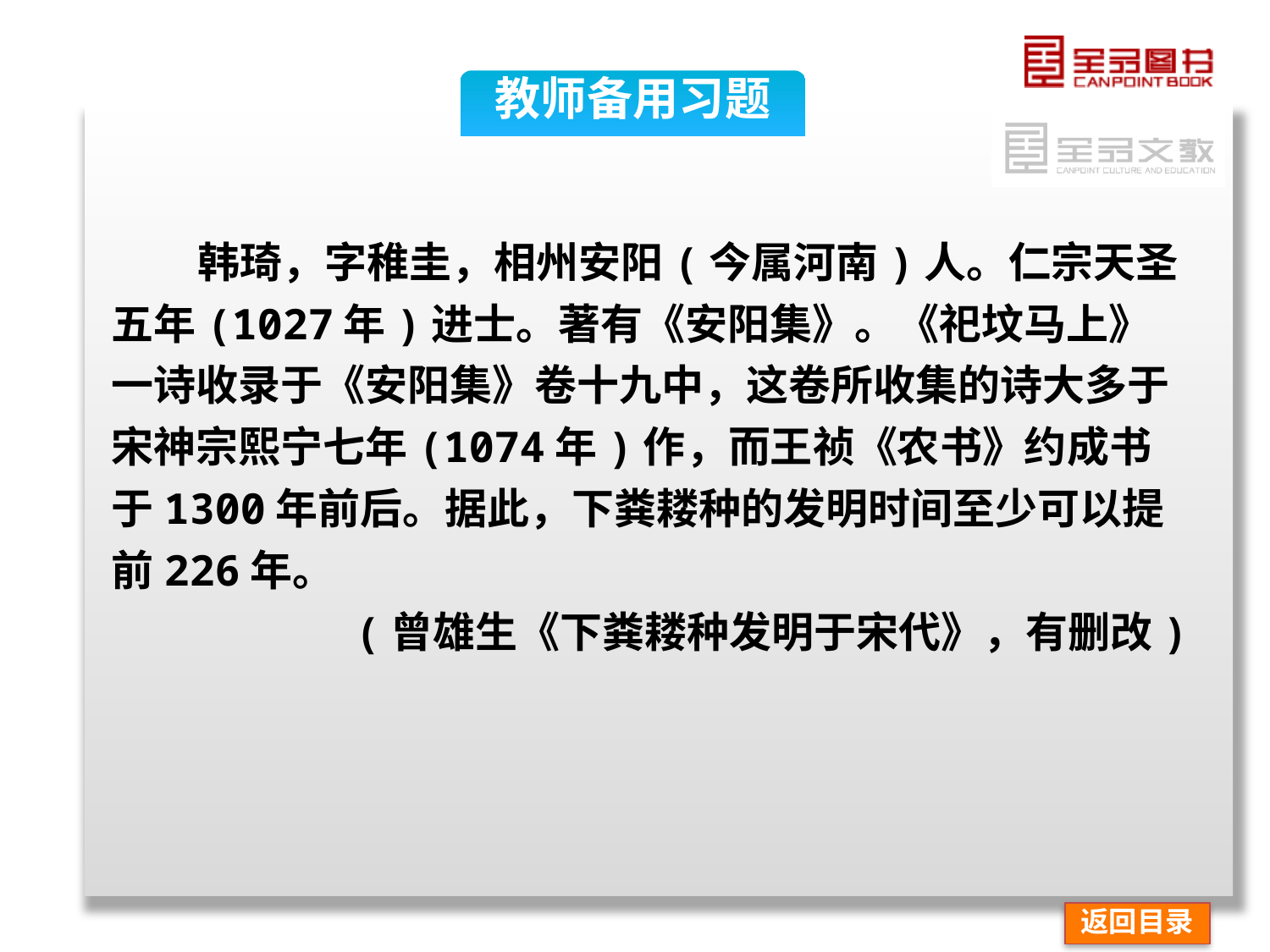

教师备用习题
韩琦，字稚圭，相州安阳(今属河南)人。仁宗天圣五年(1027年)进士。著有《安阳集》。《祀坟马上》一诗收录于《安阳集》卷十九中，这卷所收集的诗大多于宋神宗熙宁七年(1074年)作，而王祯《农书》约成书于1300年前后。据此，下粪耧种的发明时间至少可以提前226年。
(曾雄生《下粪耧种发明于宋代》，有删改)
返回目录